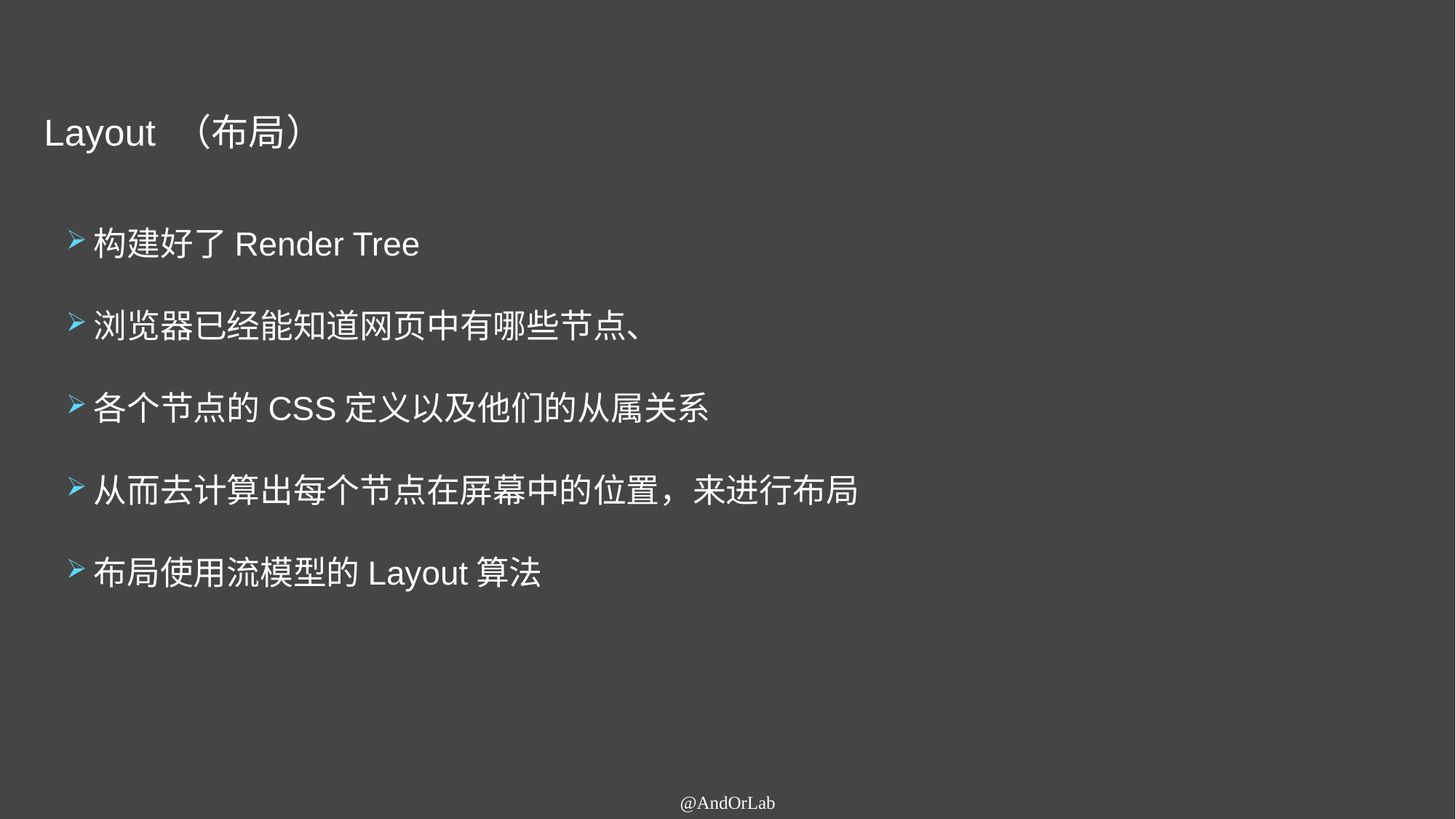

Layout （布局）

构建好了Render Tree

浏览器已经能知道网页中有哪些节点、

各个节点的CSS定义以及他们的从属关系

从而去计算出每个节点在屏幕中的位置，来进行布局

布局使用流模型的Layout算法
@AndOrLab